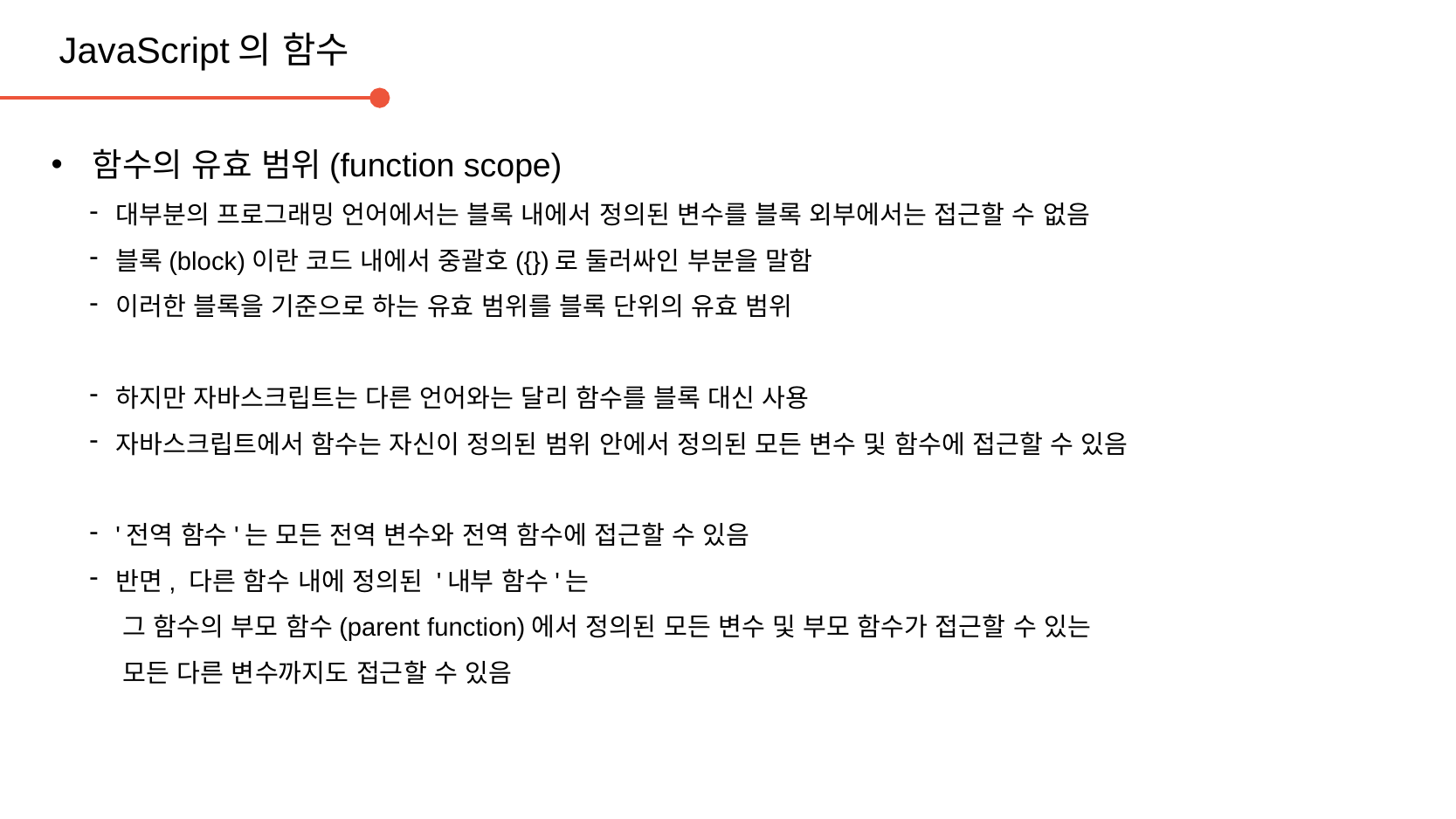

JavaScript의 함수
함수의 유효 범위(function scope)
대부분의 프로그래밍 언어에서는 블록 내에서 정의된 변수를 블록 외부에서는 접근할 수 없음
블록(block)이란 코드 내에서 중괄호({})로 둘러싸인 부분을 말함
이러한 블록을 기준으로 하는 유효 범위를 블록 단위의 유효 범위

하지만 자바스크립트는 다른 언어와는 달리 함수를 블록 대신 사용
자바스크립트에서 함수는 자신이 정의된 범위 안에서 정의된 모든 변수 및 함수에 접근할 수 있음

'전역 함수'는 모든 전역 변수와 전역 함수에 접근할 수 있음
반면, 다른 함수 내에 정의된 '내부 함수'는
 그 함수의 부모 함수(parent function)에서 정의된 모든 변수 및 부모 함수가 접근할 수 있는
 모든 다른 변수까지도 접근할 수 있음